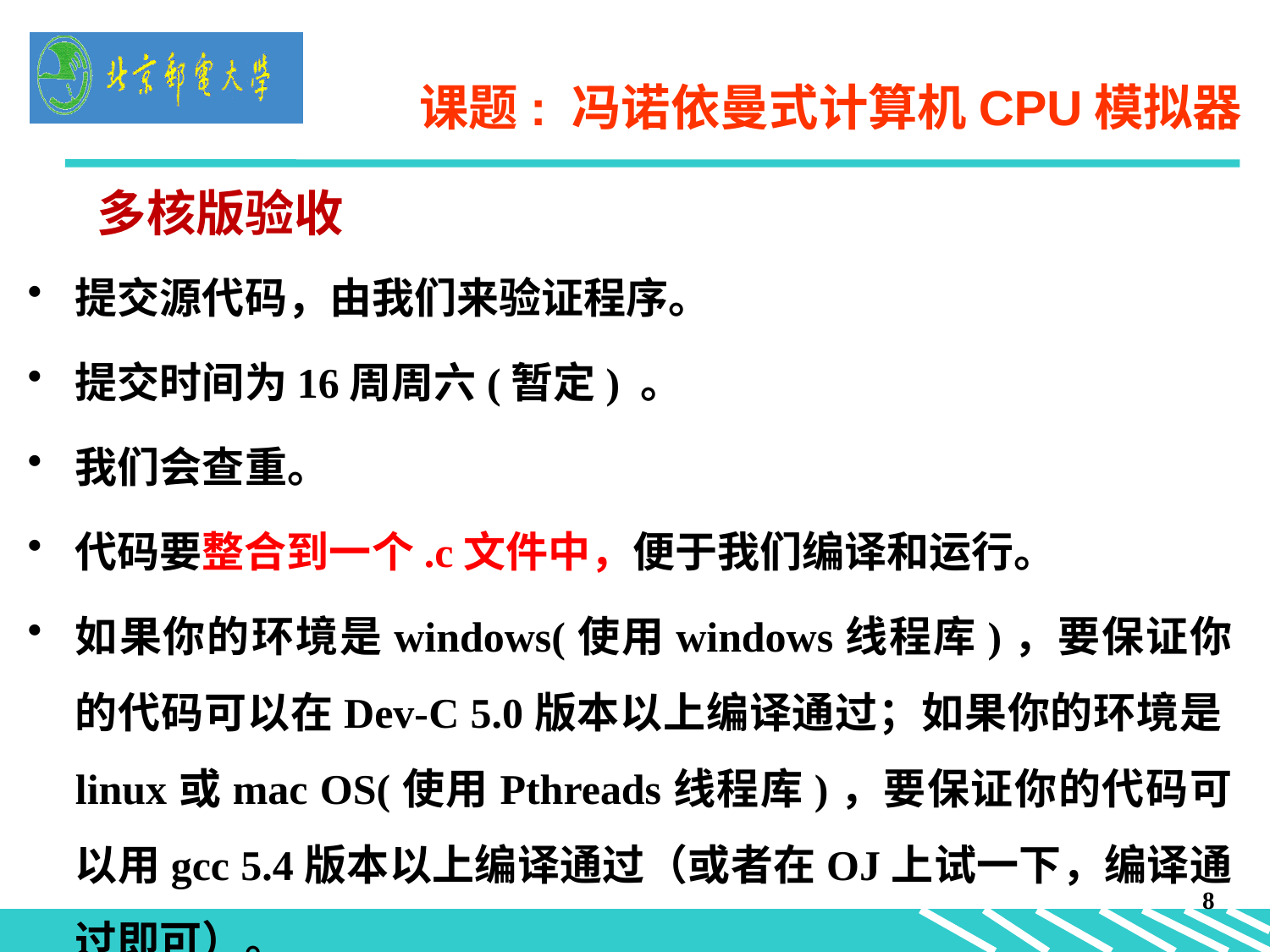

# 课题: 冯诺依曼式计算机CPU模拟器
多核版验收
提交源代码，由我们来验证程序。
提交时间为16周周六(暂定) 。
我们会查重。
代码要整合到一个.c文件中，便于我们编译和运行。
如果你的环境是windows(使用windows线程库)，要保证你的代码可以在Dev-C 5.0版本以上编译通过；如果你的环境是linux或mac OS(使用Pthreads线程库)，要保证你的代码可以用gcc 5.4版本以上编译通过（或者在OJ上试一下，编译通过即可）。
8